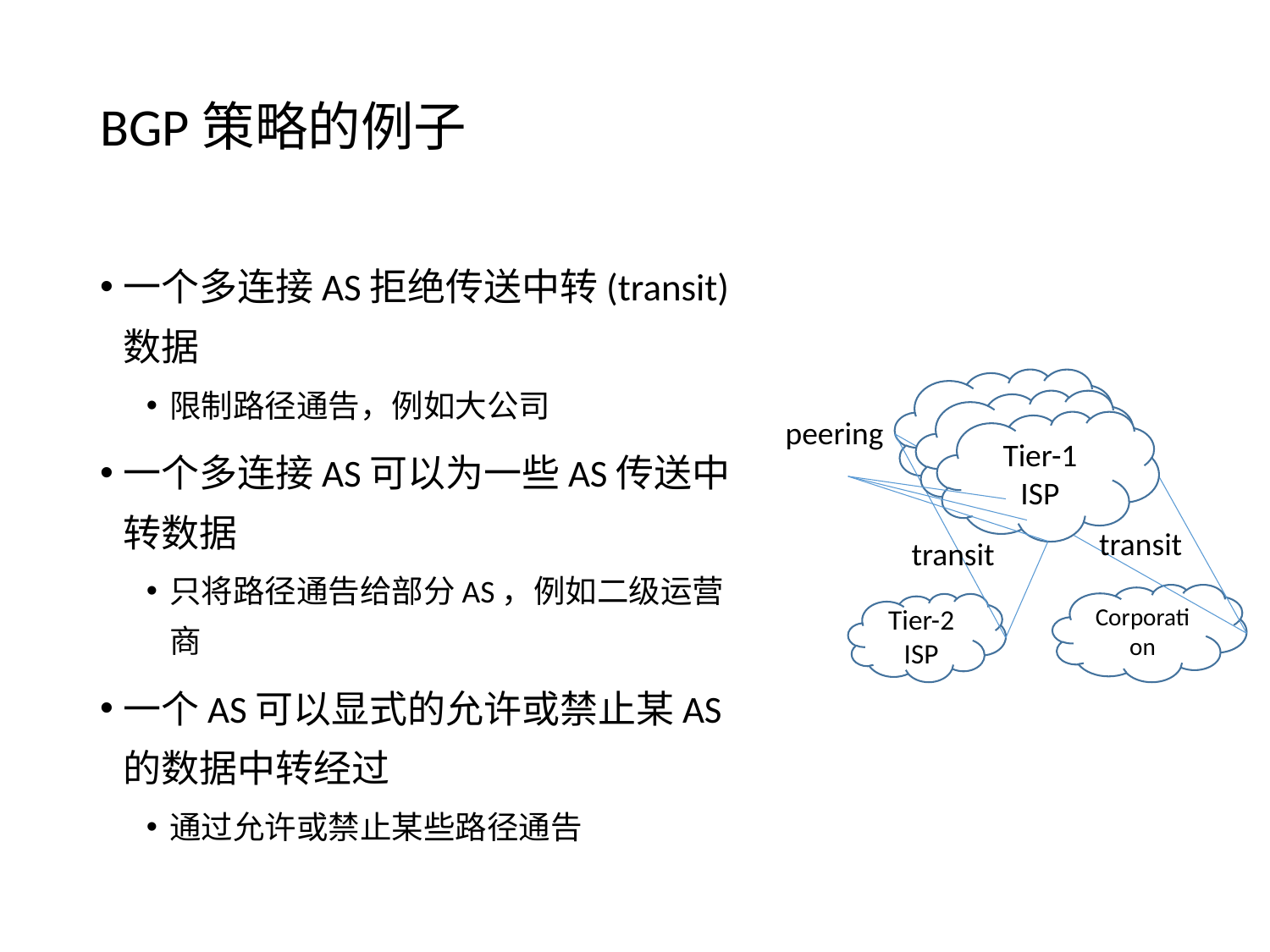

# BGP策略的例子
一个多连接AS拒绝传送中转(transit)数据
限制路径通告，例如大公司
一个多连接AS可以为一些AS传送中转数据
只将路径通告给部分AS，例如二级运营商
一个AS可以显式的允许或禁止某AS的数据中转经过
通过允许或禁止某些路径通告

peering
Tier-1 ISP
transit
transit
Corporation
Tier-2 ISP
35